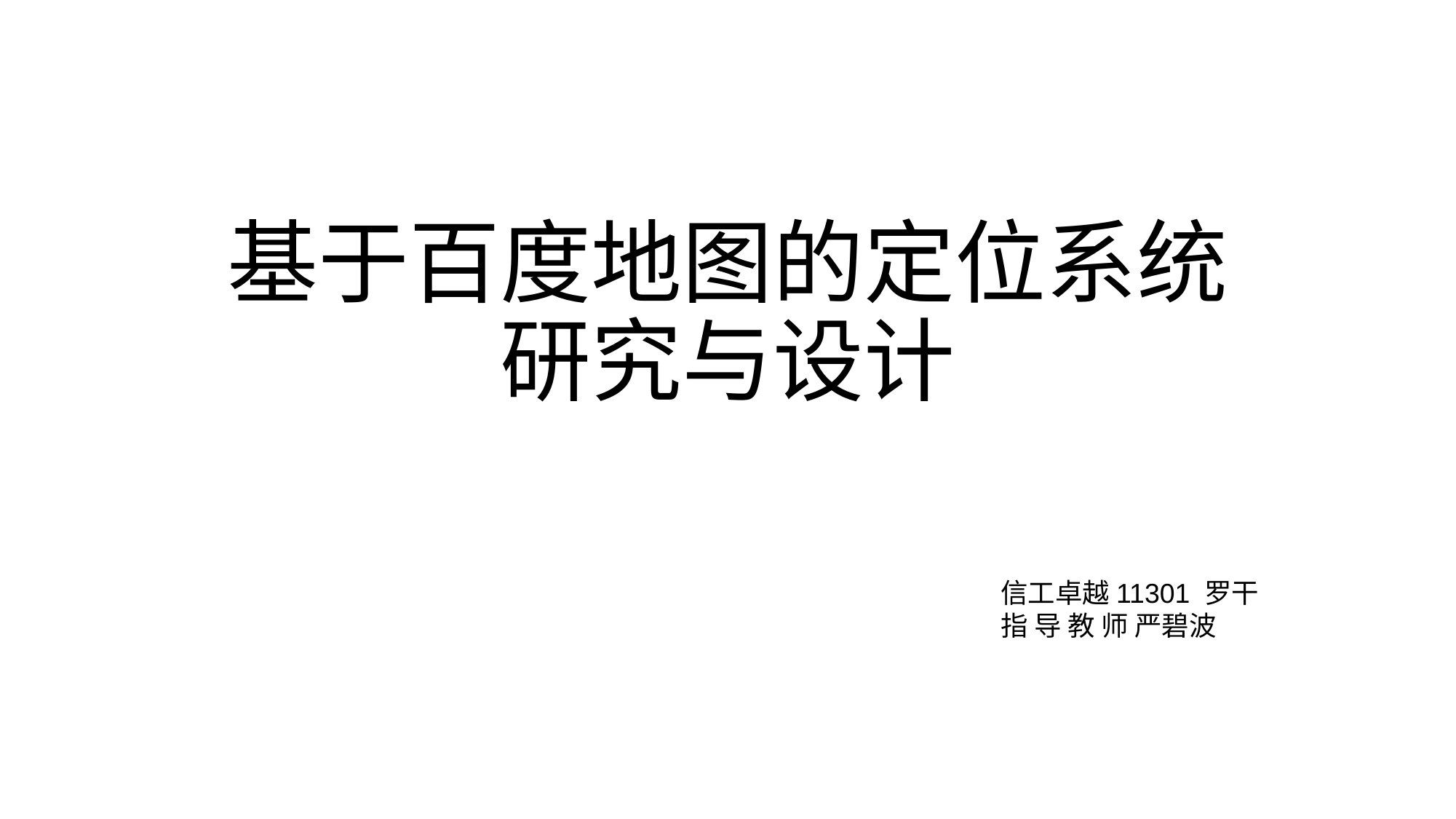

# 基于百度地图的定位系统研究与设计
信工卓越11301 罗干
指 导 教 师 严碧波